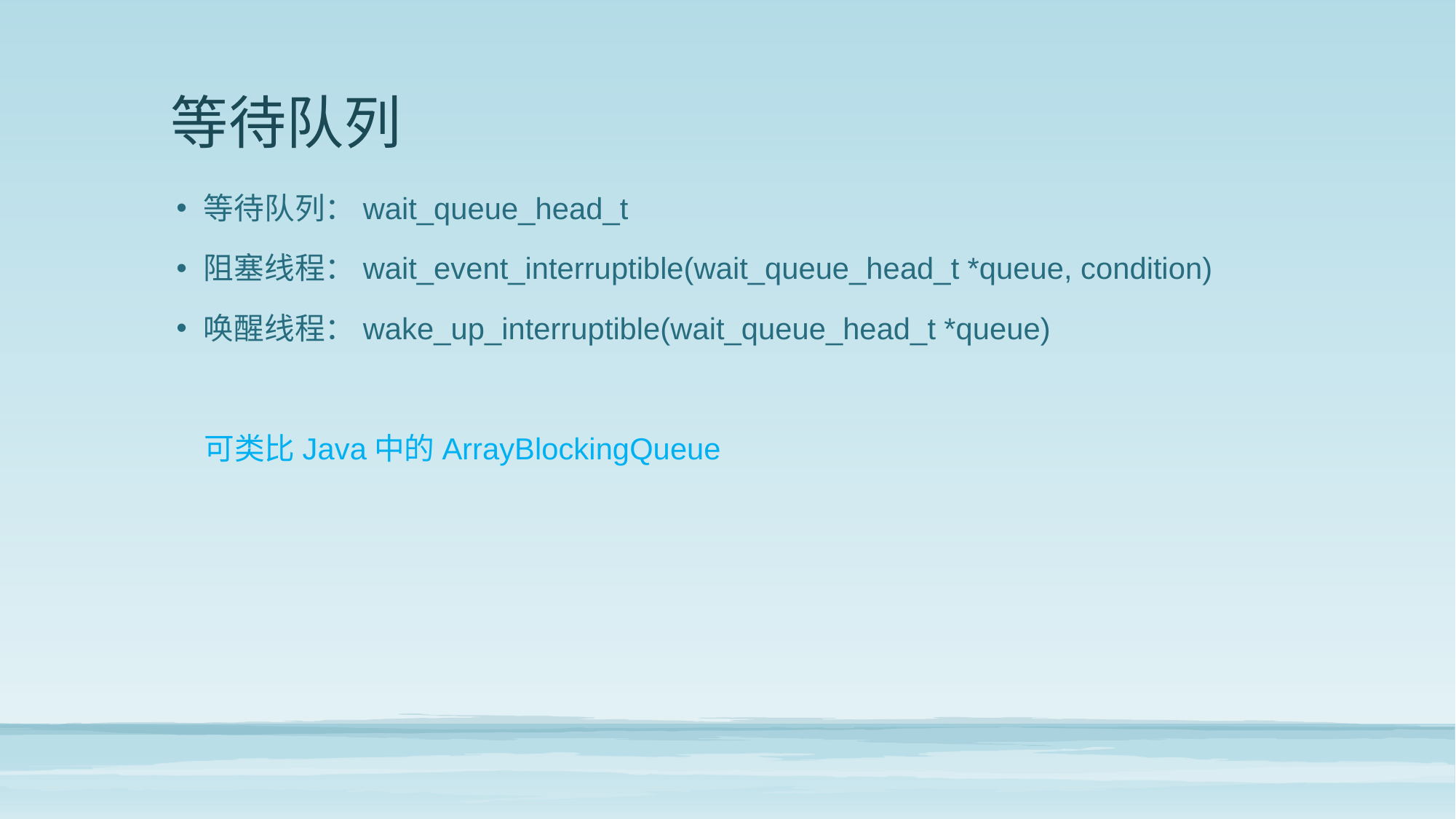

# 等待队列
等待队列：wait_queue_head_t
阻塞线程：wait_event_interruptible(wait_queue_head_t *queue, condition)
唤醒线程：wake_up_interruptible(wait_queue_head_t *queue)

   可类比Java中的ArrayBlockingQueue